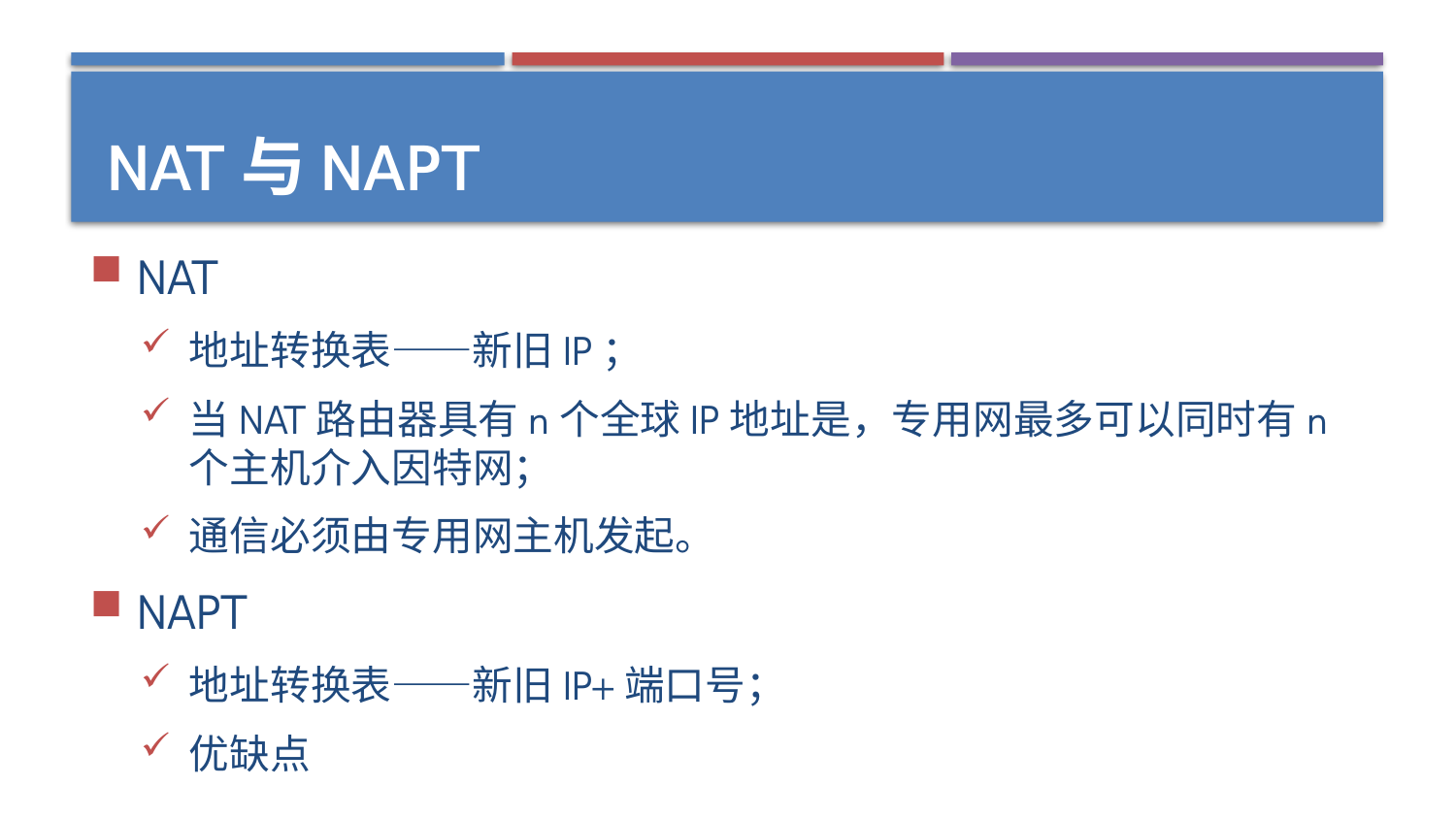

# NAT与NAPT
NAT
地址转换表——新旧IP；
当NAT路由器具有n个全球IP地址是，专用网最多可以同时有n个主机介入因特网；
通信必须由专用网主机发起。
NAPT
地址转换表——新旧IP+端口号；
优缺点
78